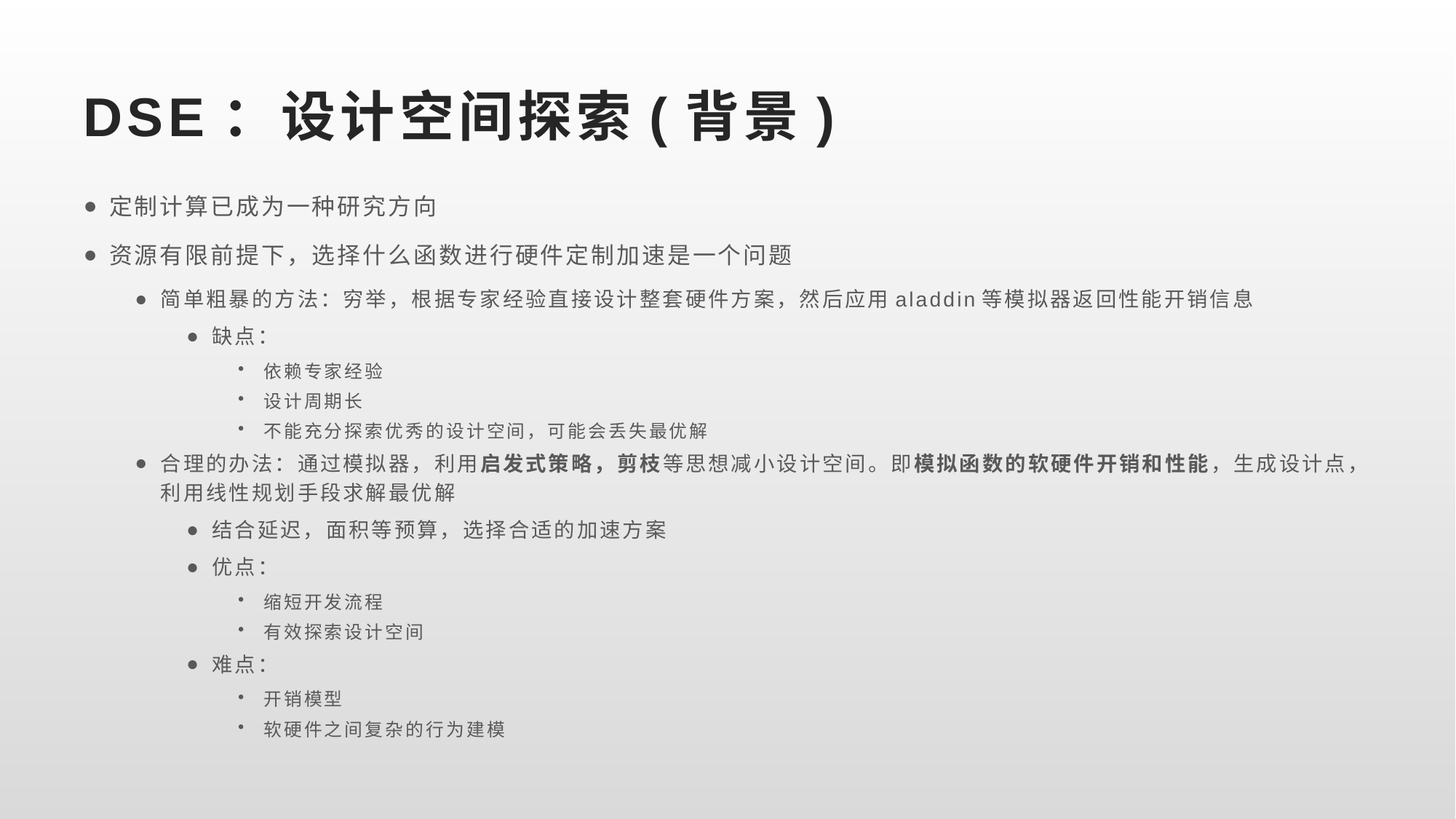

# DSE：设计空间探索(背景)
定制计算已成为一种研究方向
资源有限前提下，选择什么函数进行硬件定制加速是一个问题
简单粗暴的方法：穷举，根据专家经验直接设计整套硬件方案，然后应用aladdin等模拟器返回性能开销信息
缺点：
依赖专家经验
设计周期长
不能充分探索优秀的设计空间，可能会丢失最优解
合理的办法：通过模拟器，利用启发式策略，剪枝等思想减小设计空间。即模拟函数的软硬件开销和性能，生成设计点，利用线性规划手段求解最优解
结合延迟，面积等预算，选择合适的加速方案
优点：
缩短开发流程
有效探索设计空间
难点：
开销模型
软硬件之间复杂的行为建模